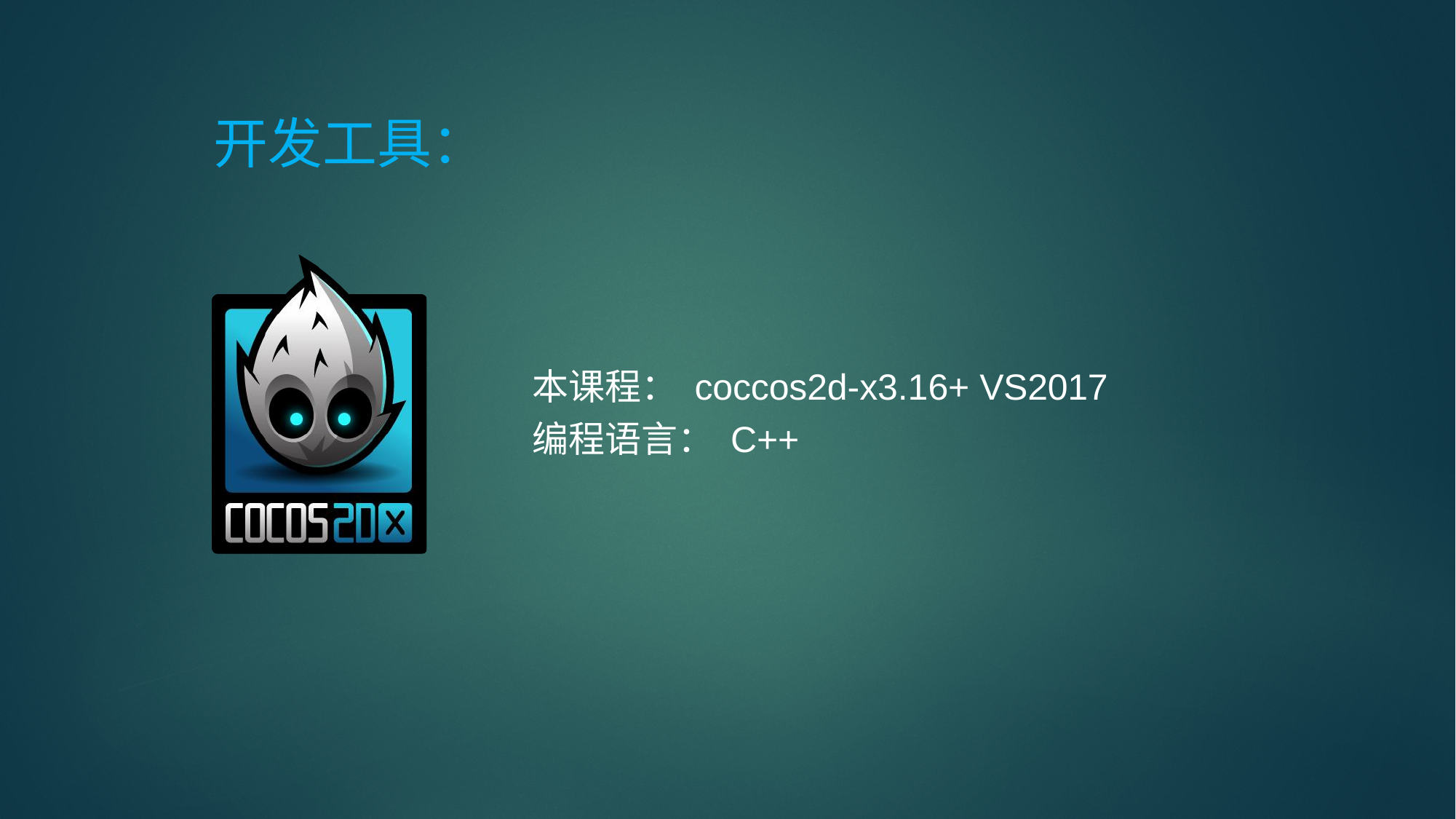

# 开发工具：

本课程： coccos2d-x3.16+ VS2017
编程语言： C++